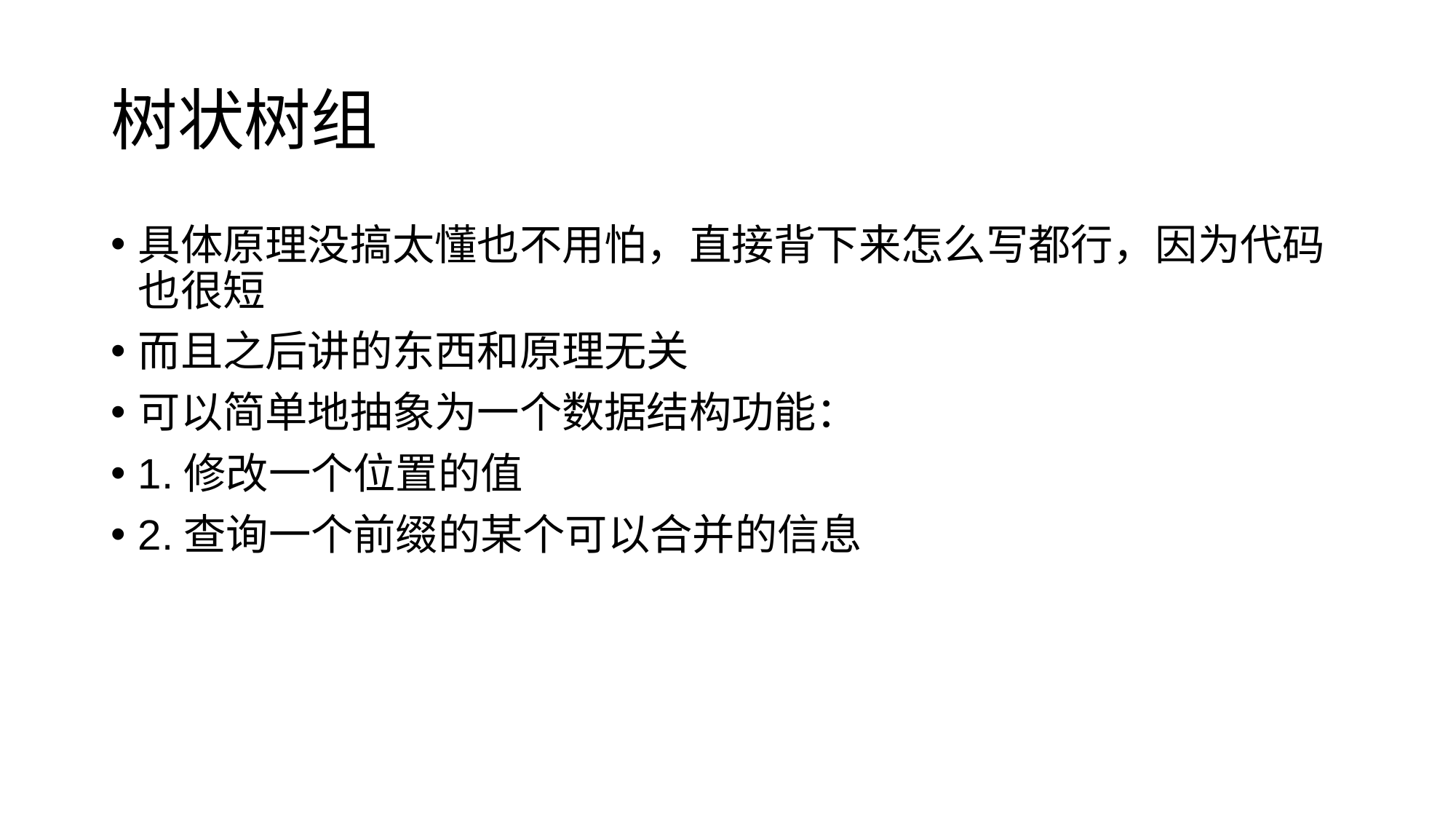

# 树状树组
具体原理没搞太懂也不用怕，直接背下来怎么写都行，因为代码也很短
而且之后讲的东西和原理无关
可以简单地抽象为一个数据结构功能：
1.修改一个位置的值
2.查询一个前缀的某个可以合并的信息